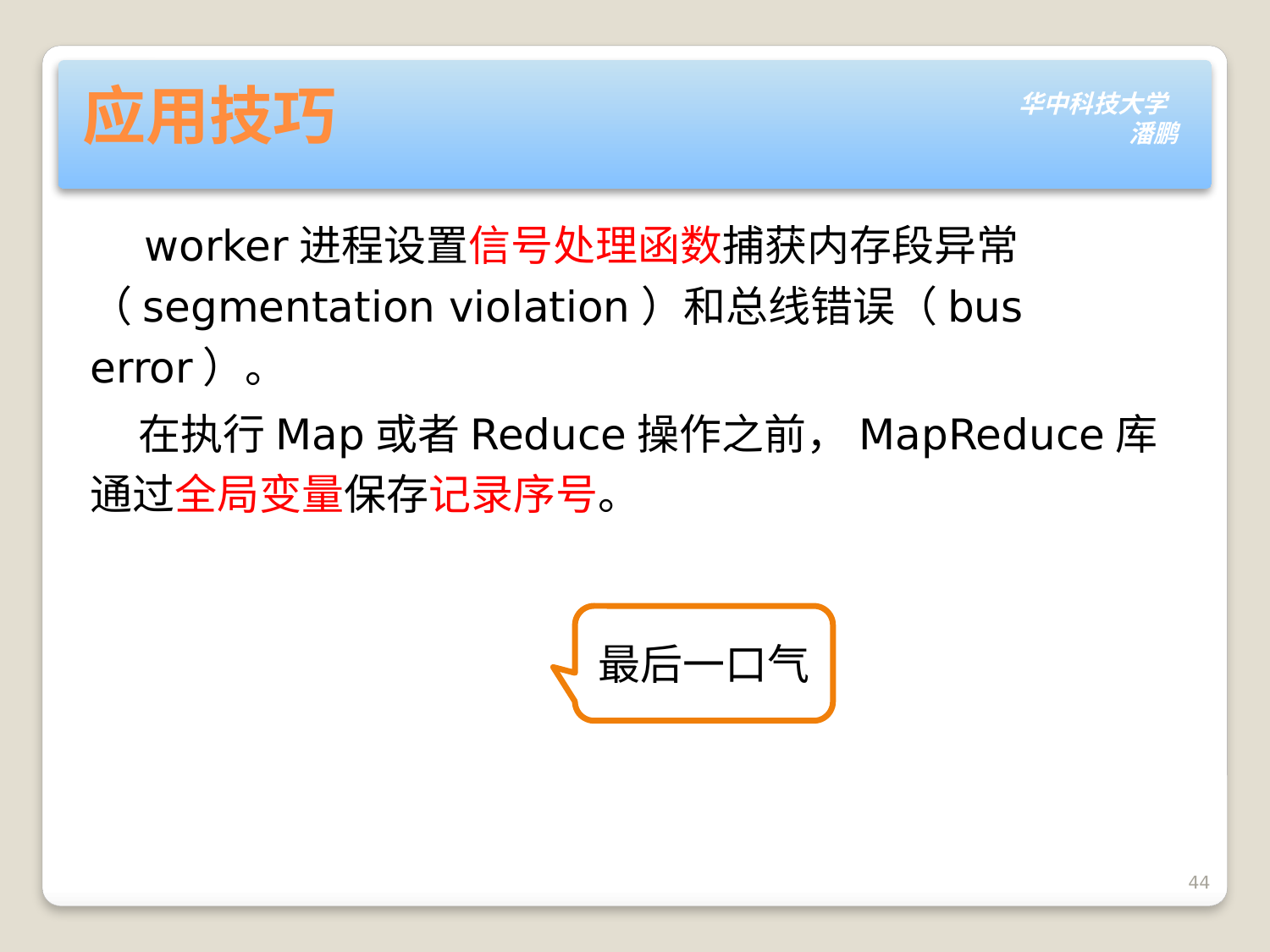

# 应用技巧
    worker进程设置信号处理函数捕获内存段异常（segmentation violation）和总线错误（bus error）。
    在执行Map或者Reduce操作之前，MapReduce库通过全局变量保存记录序号。
最后一口气
44